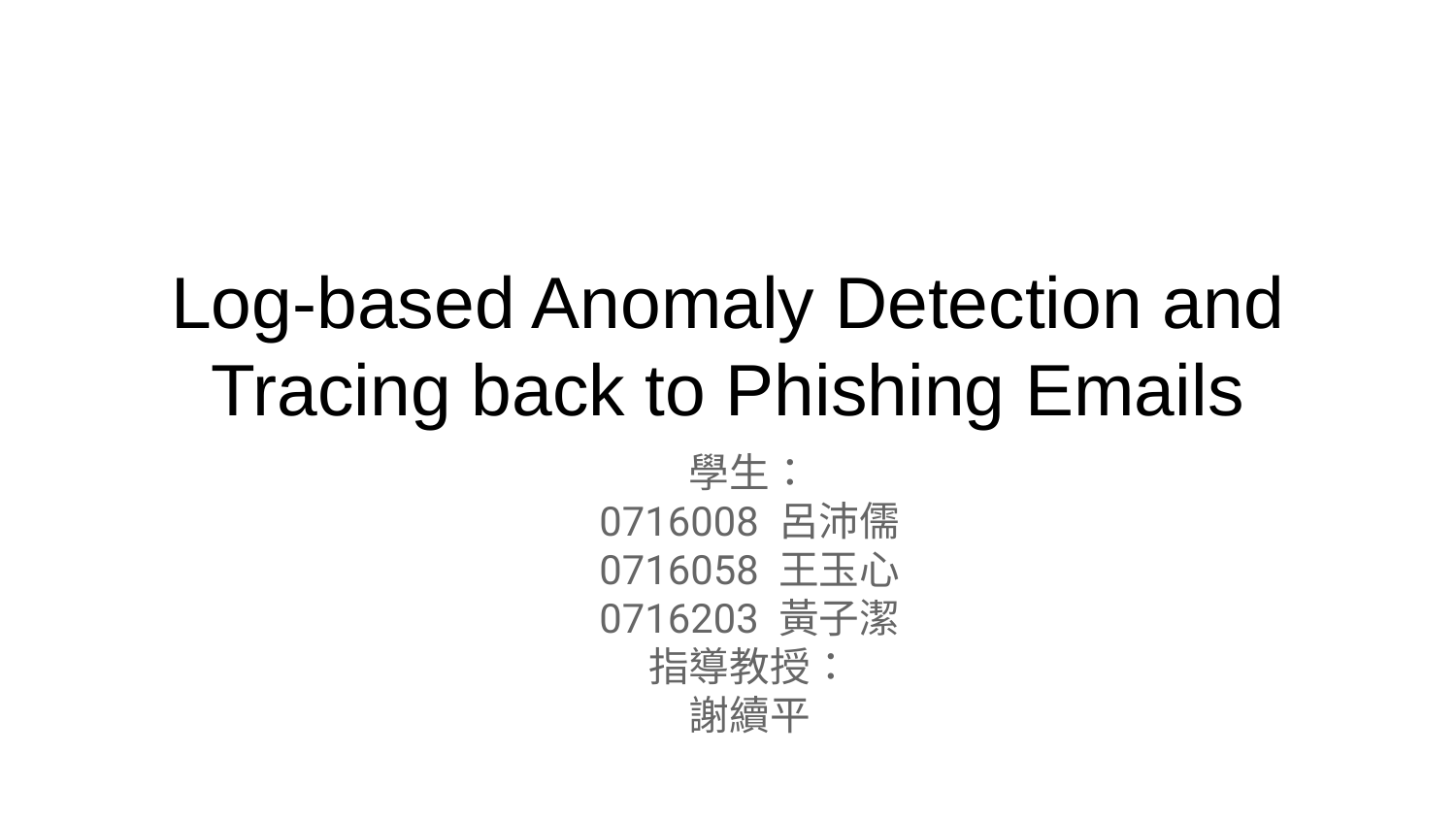

# Log-based Anomaly Detection and Tracing back to Phishing Emails
學生：
0716008 呂沛儒
0716058 王玉心
0716203 黃子潔
指導教授：
謝續平